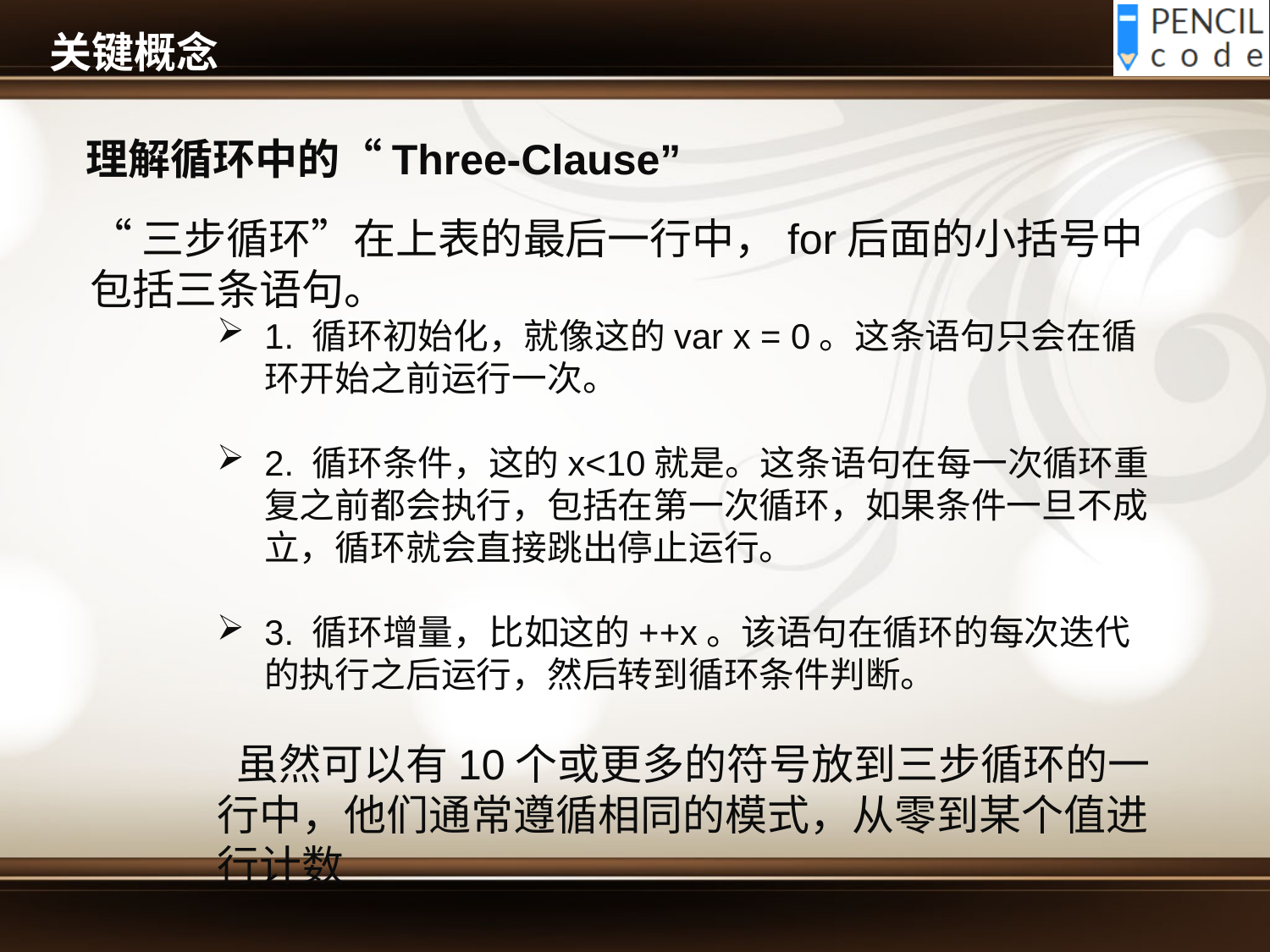

# 关键概念
理解循环中的“Three-Clause”
“三步循环”在上表的最后一行中，for后面的小括号中包括三条语句。
1. 循环初始化，就像这的var x = 0。这条语句只会在循环开始之前运行一次。

2. 循环条件，这的x<10就是。这条语句在每一次循环重复之前都会执行，包括在第一次循环，如果条件一旦不成立，循环就会直接跳出停止运行。

3. 循环增量，比如这的++x。该语句在循环的每次迭代的执行之后运行，然后转到循环条件判断。

 虽然可以有10个或更多的符号放到三步循环的一行中，他们通常遵循相同的模式，从零到某个值进行计数